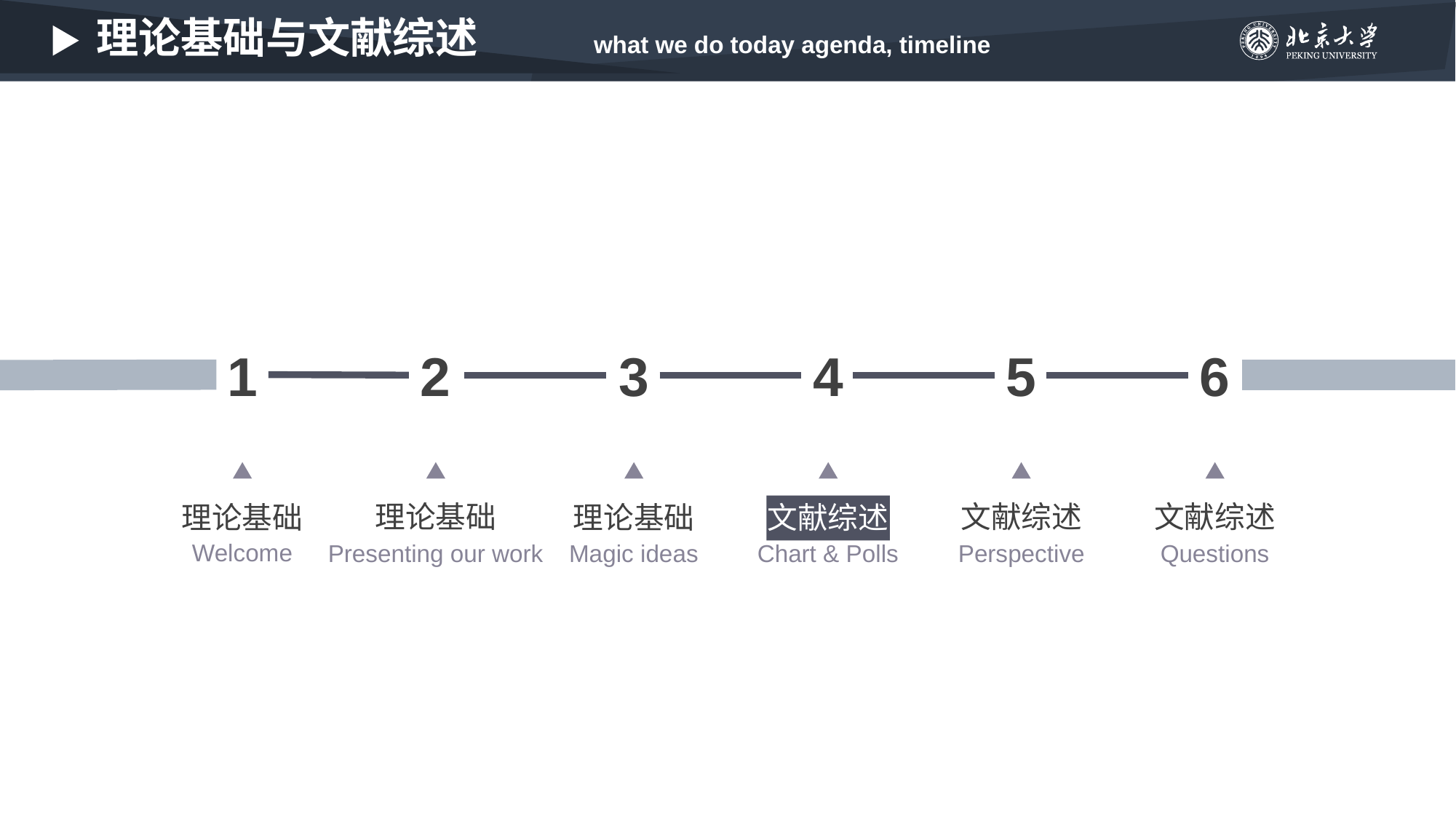

理论基础与文献综述           what we do today agenda, timeline
1
2
3
4
5
6

理论基础
文献综述
文献综述
理论基础
文献综述
理论基础

Welcome
Presenting our work
Magic ideas
Chart & Polls
Perspective
Questions